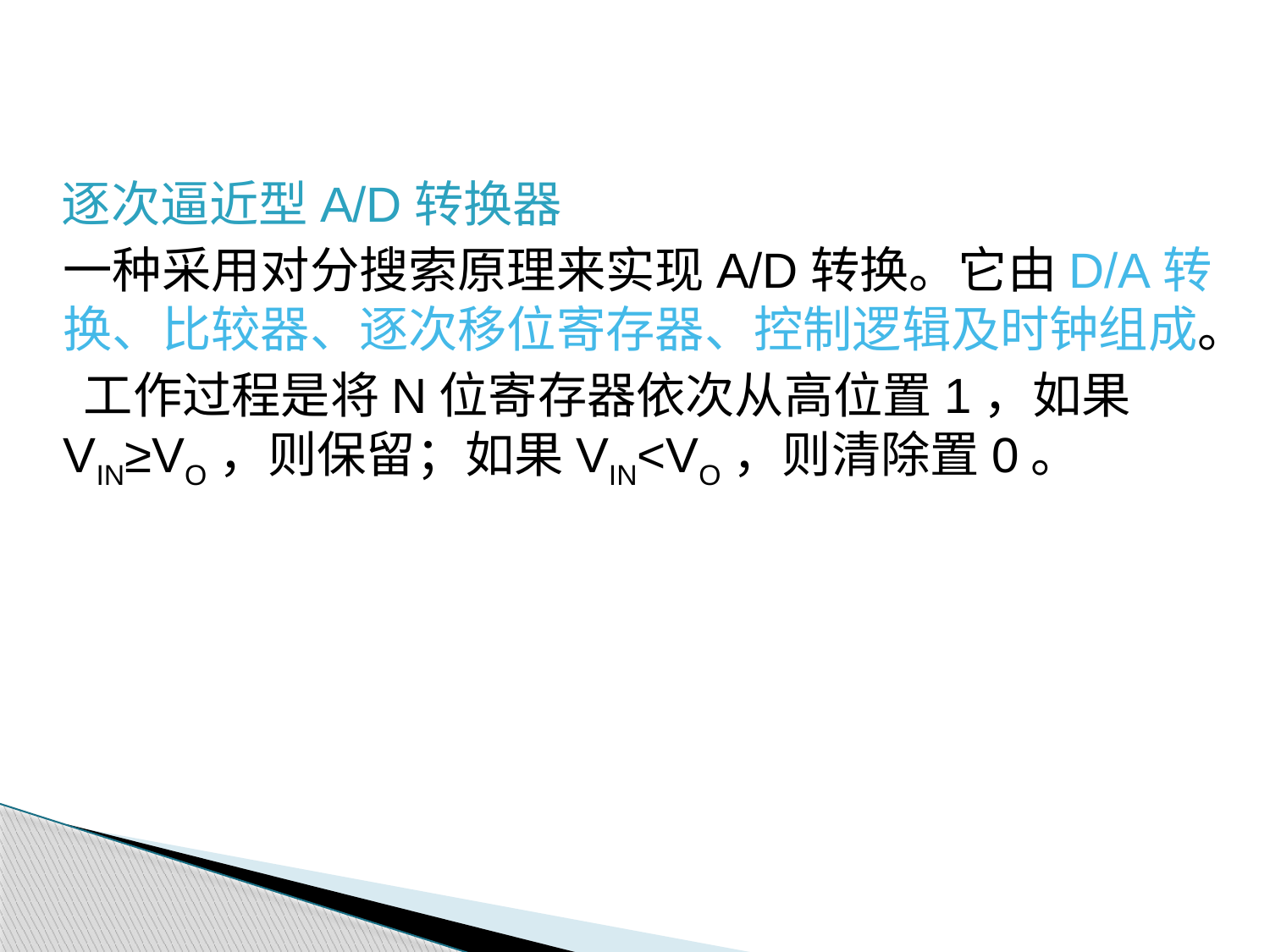

逐次逼近型A/D转换器
	一种采用对分搜索原理来实现A/D转换。它由D/A转换、比较器、逐次移位寄存器、控制逻辑及时钟组成。
    工作过程是将N位寄存器依次从高位置1，如果VIN≥VO，则保留；如果VIN<VO，则清除置0。